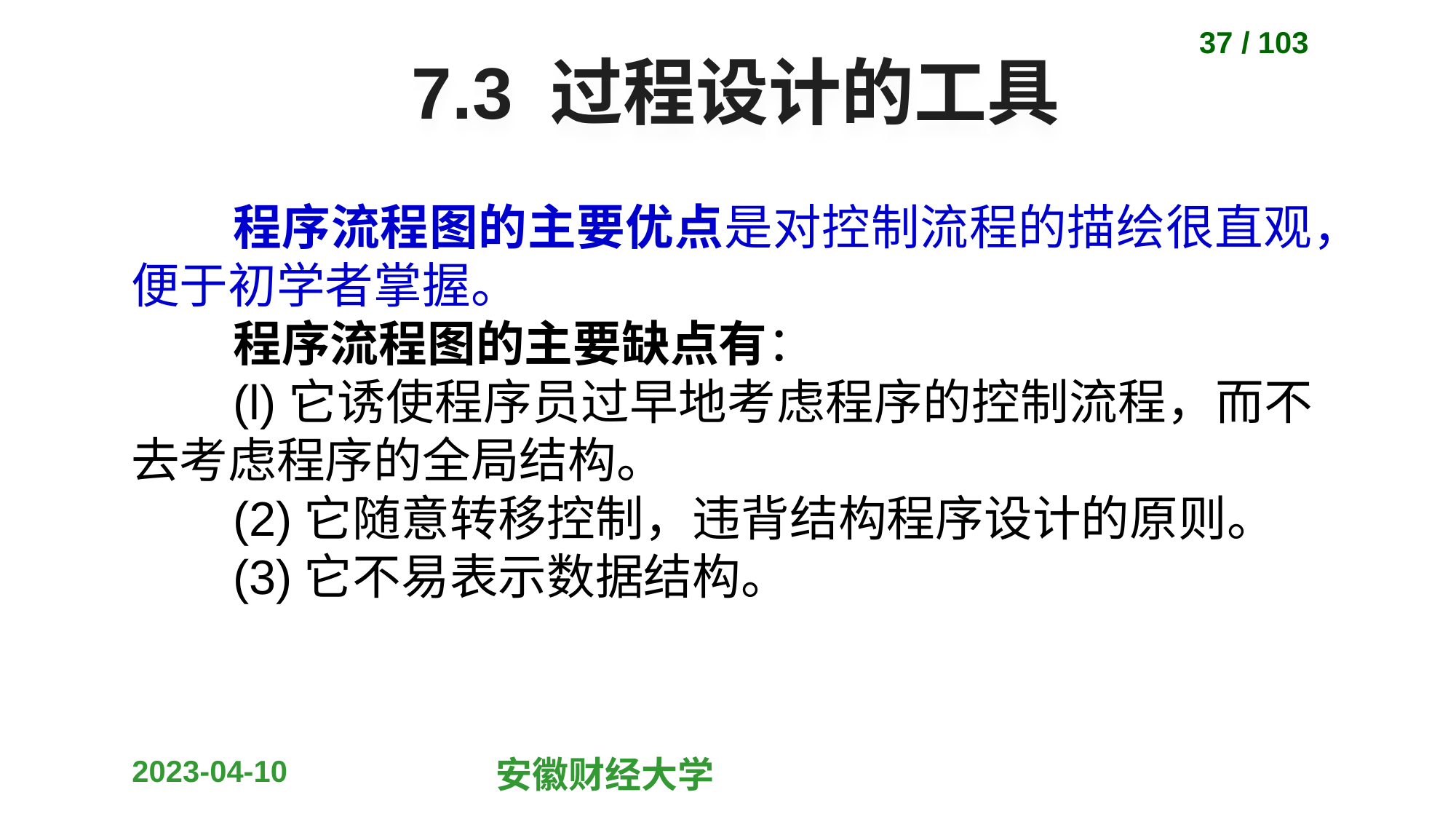

37 / 103
# 7.3 过程设计的工具
程序流程图的主要优点是对控制流程的描绘很直观，便于初学者掌握。
程序流程图的主要缺点有：
(l)它诱使程序员过早地考虑程序的控制流程，而不去考虑程序的全局结构。
(2)它随意转移控制，违背结构程序设计的原则。
(3)它不易表示数据结构。
2023-04-10
安徽财经大学